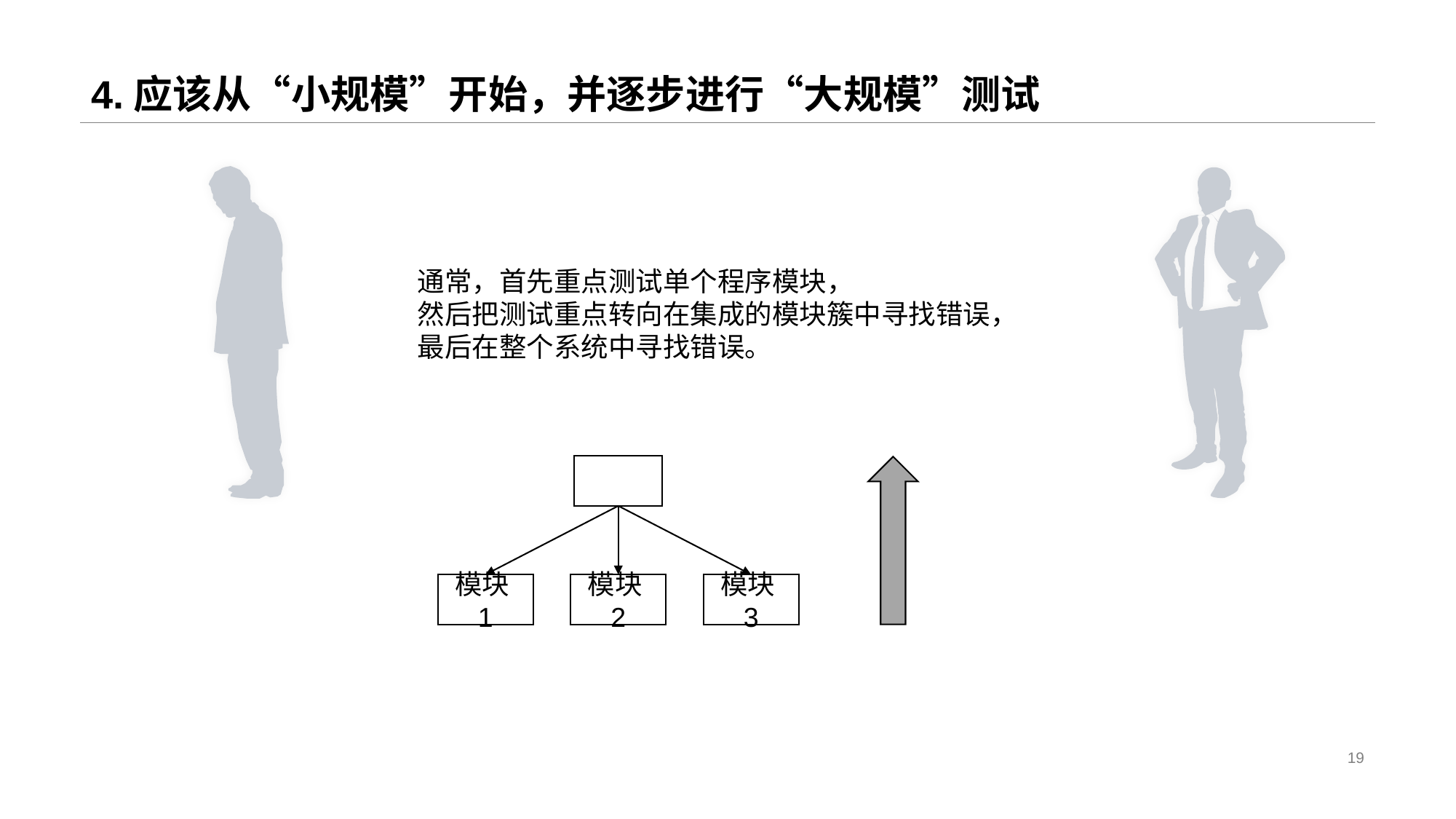

# 4.应该从“小规模”开始，并逐步进行“大规模”测试

通常，首先重点测试单个程序模块，
然后把测试重点转向在集成的模块簇中寻找错误，
最后在整个系统中寻找错误。

模块1
模块2
模块3
19